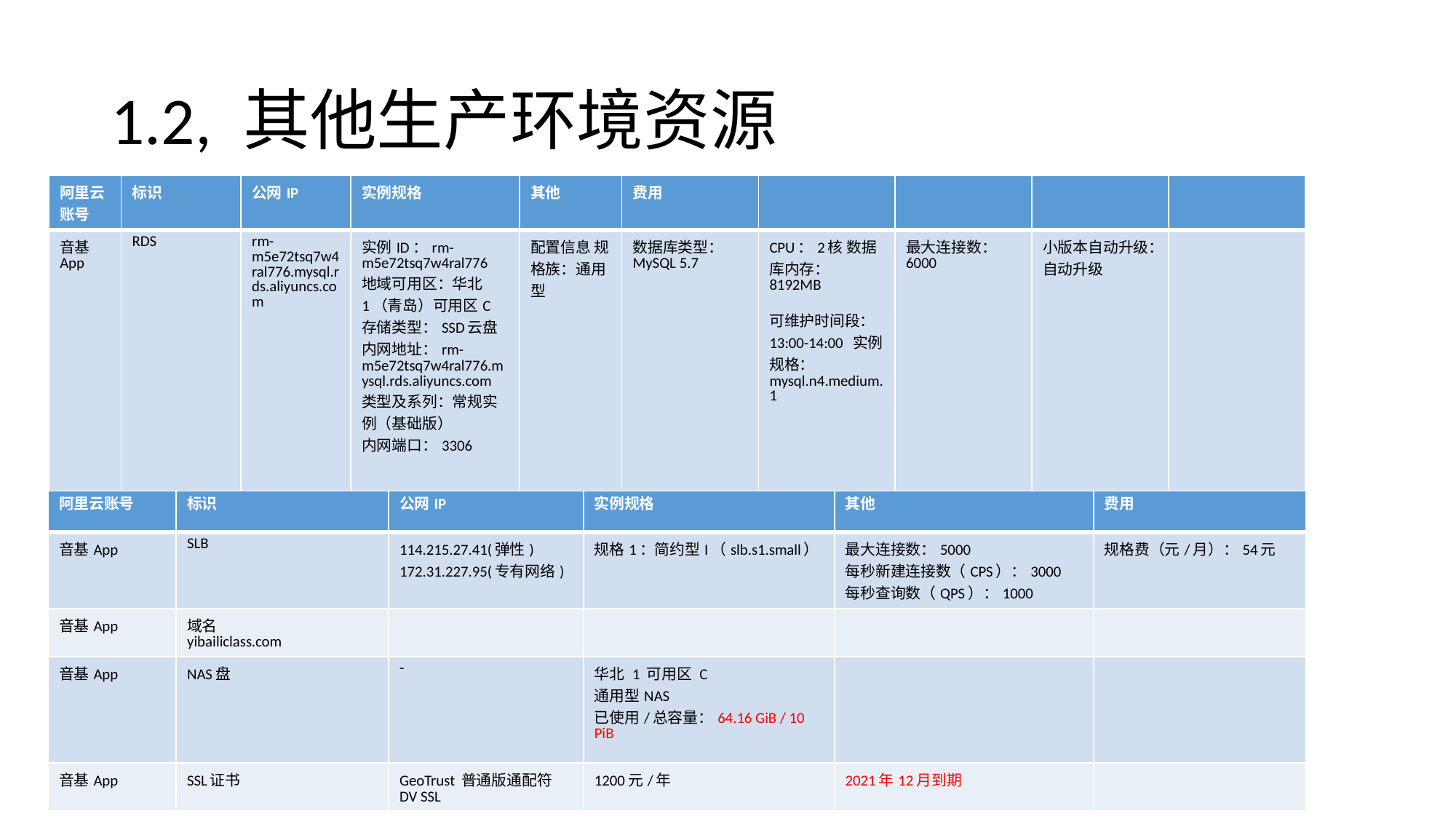

# 1.2, 其他生产环境资源
| 阿里云账号 | 标识 | 公网IP | 实例规格 | 其他 | 费用 |  |  |  |  |
| --- | --- | --- | --- | --- | --- | --- | --- | --- | --- |
| 音基App | RDS | rm-m5e72tsq7w4ral776.mysql.rds.aliyuncs.com | 实例ID：rm-m5e72tsq7w4ral776 地域可用区：华北1（青岛）可用区C 存储类型：SSD云盘 内网地址：rm-m5e72tsq7w4ral776.mysql.rds.aliyuncs.com 类型及系列：常规实例（基础版） 内网端口：3306 | 配置信息 规格族：通用型 | 数据库类型：MySQL 5.7 | CPU：2核 数据库内存：8192MB 可维护时间段：13:00-14:00 实例规格：mysql.n4.medium.1 | 最大连接数：6000 | 小版本自动升级：自动升级 |  |
| 阿里云账号 | 标识 | 公网IP | 实例规格 | 其他 | 费用 |
| --- | --- | --- | --- | --- | --- |
| 音基App | SLB | 114.215.27.41(弹性) 172.31.227.95(专有网络) | 规格1：简约型I（slb.s1.small） | 最大连接数：5000 每秒新建连接数（CPS）：3000 每秒查询数（QPS）：1000 | 规格费（元/月）：54元 |
| 音基App | 域名 yibailiclass.com |  |  |  |  |
| 音基App | NAS盘 | - | 华北 1 可用区 C 通用型NAS 已使用/总容量：64.16 GiB / 10 PiB |  |  |
| 音基App | SSL证书 | GeoTrust 普通版通配符 DV SSL | 1200元/年 | 2021年12月到期 |  |